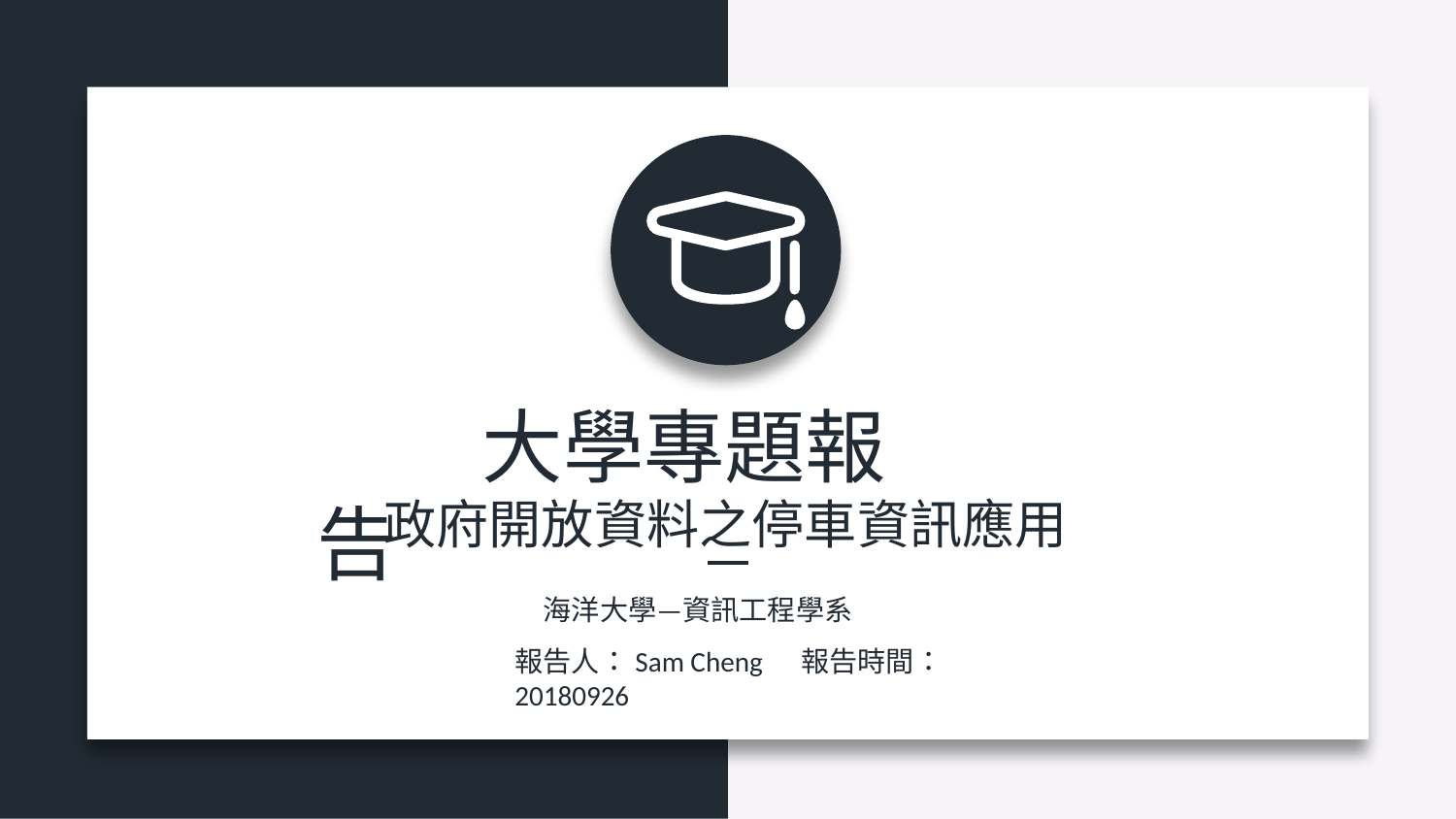

大學專題報告
政府開放資料之停車資訊應用
海洋大學—資訊工程學系
報告人：Sam Cheng     報告時間：20180926